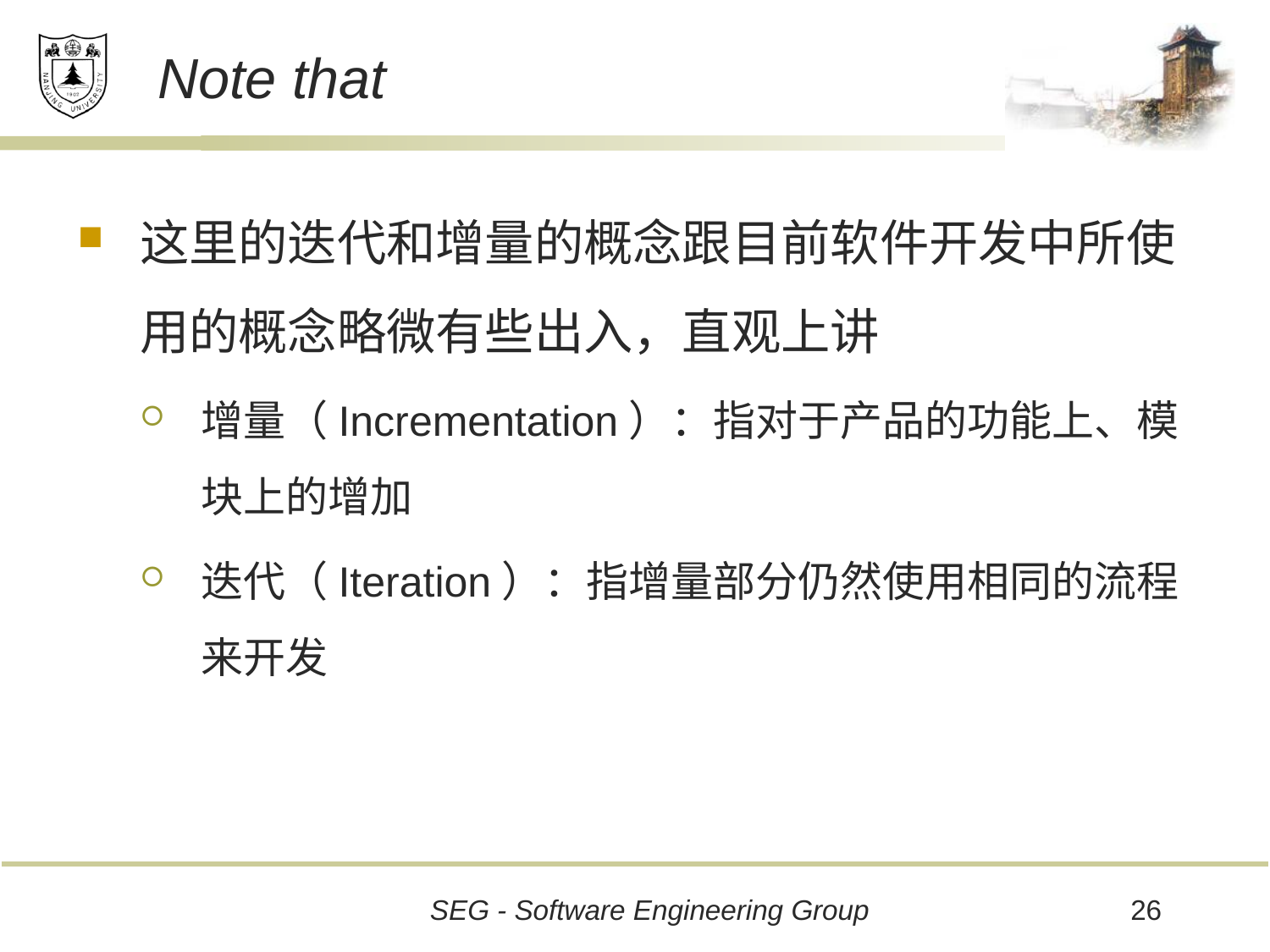

# Note that
这里的迭代和增量的概念跟目前软件开发中所使用的概念略微有些出入，直观上讲
增量（Incrementation）：指对于产品的功能上、模块上的增加
迭代（Iteration）：指增量部分仍然使用相同的流程来开发

26
SEG - Software Engineering Group